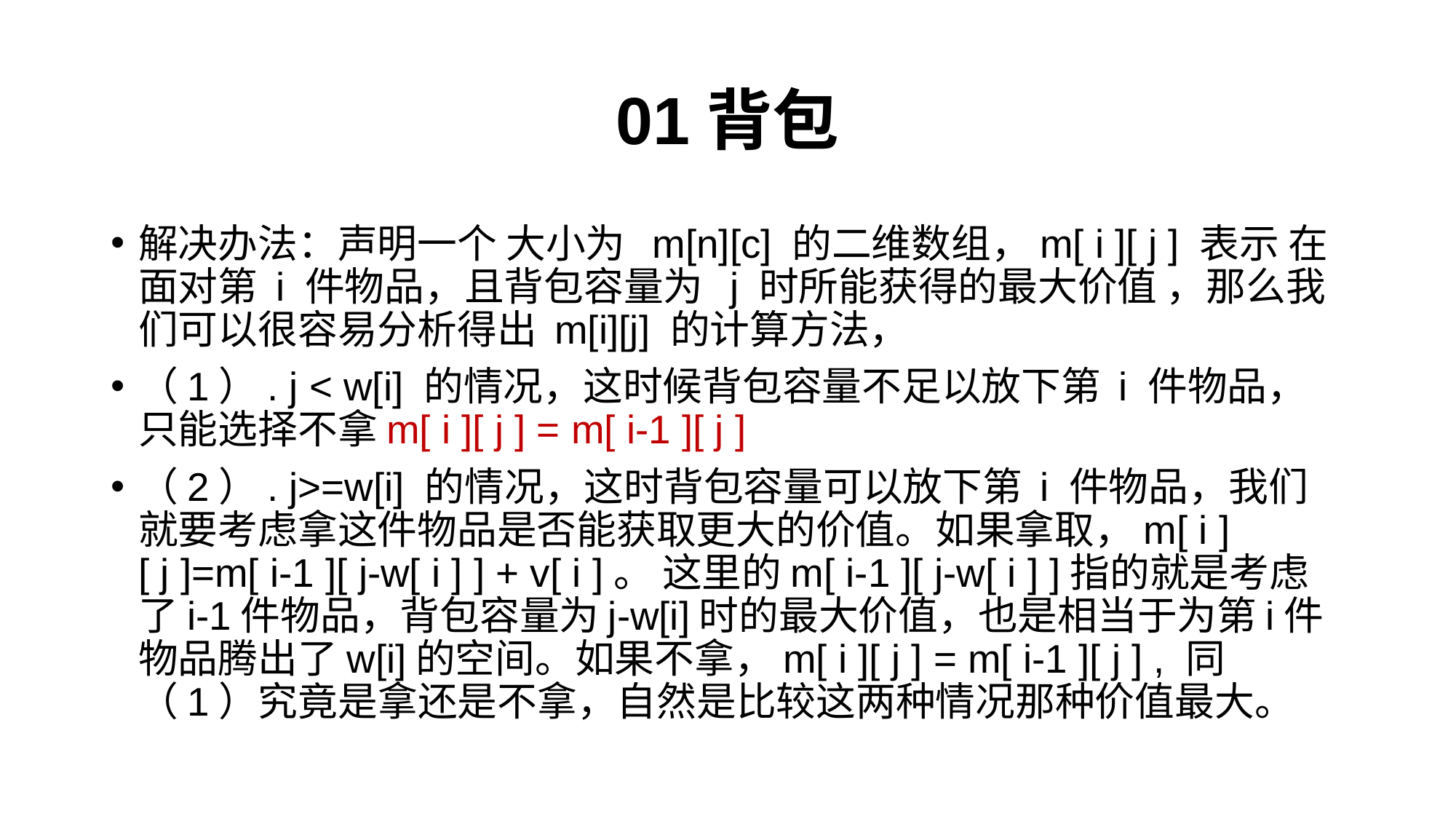

# 01背包
解决办法：声明一个 大小为  m[n][c] 的二维数组，m[ i ][ j ] 表示 在面对第 i 件物品，且背包容量为  j 时所能获得的最大价值 ，那么我们可以很容易分析得出 m[i][j] 的计算方法，
（1）. j < w[i] 的情况，这时候背包容量不足以放下第 i 件物品，只能选择不拿m[ i ][ j ] = m[ i-1 ][ j ]
（2）. j>=w[i] 的情况，这时背包容量可以放下第 i 件物品，我们就要考虑拿这件物品是否能获取更大的价值。如果拿取，m[ i ][ j ]=m[ i-1 ][ j-w[ i ] ] + v[ i ]。 这里的m[ i-1 ][ j-w[ i ] ]指的就是考虑了i-1件物品，背包容量为j-w[i]时的最大价值，也是相当于为第i件物品腾出了w[i]的空间。如果不拿，m[ i ][ j ] = m[ i-1 ][ j ] , 同（1）究竟是拿还是不拿，自然是比较这两种情况那种价值最大。